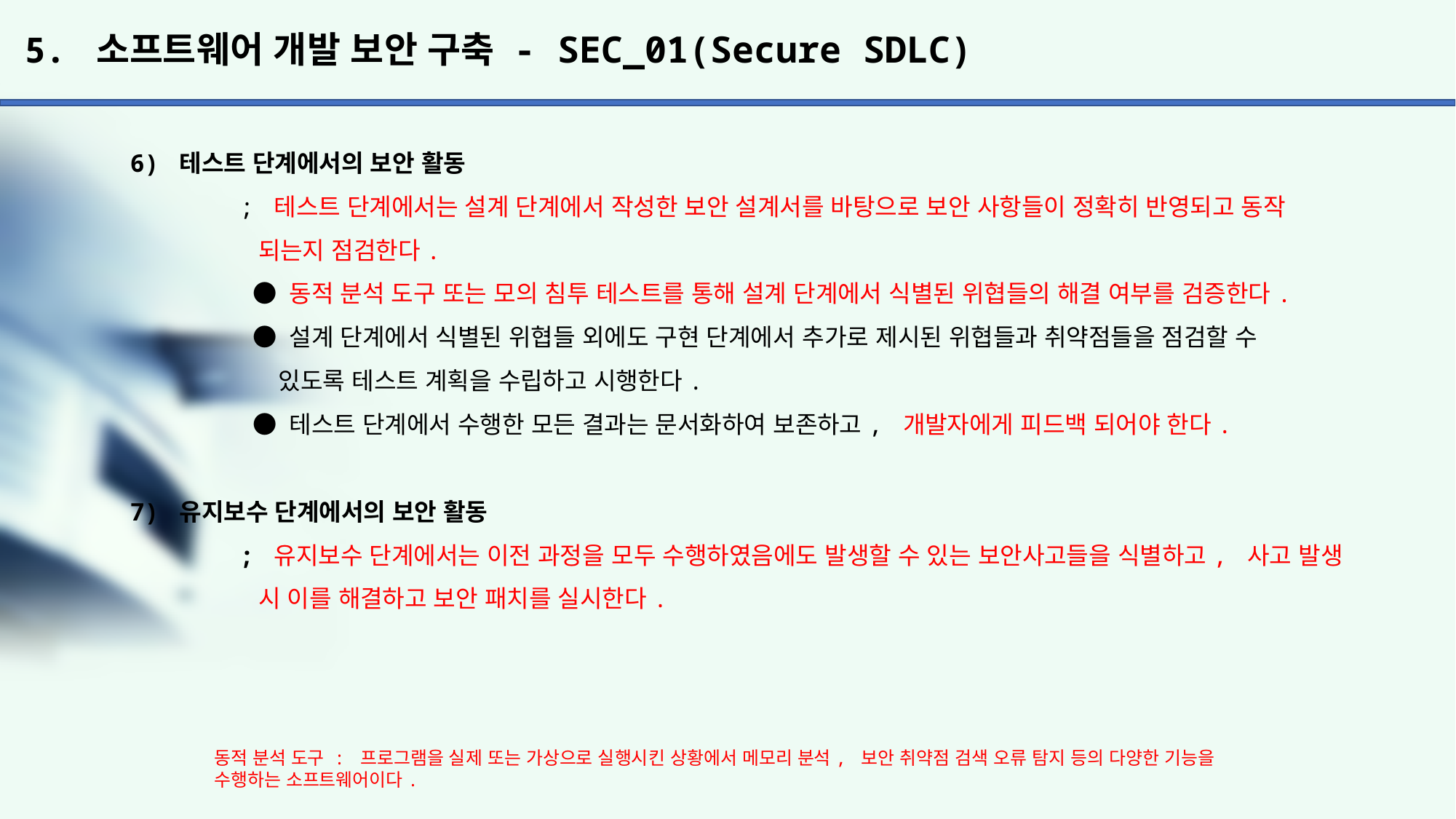

# 5. 소프트웨어 개발 보안 구축 - SEC_01(Secure SDLC)
6) 테스트 단계에서의 보안 활동
	; 테스트 단계에서는 설계 단계에서 작성한 보안 설계서를 바탕으로 보안 사항들이 정확히 반영되고 동작
	  되는지 점검한다.
	  ● 동적 분석 도구 또는 모의 침투 테스트를 통해 설계 단계에서 식별된 위협들의 해결 여부를 검증한다.
	  ● 설계 단계에서 식별된 위협들 외에도 구현 단계에서 추가로 제시된 위협들과 취약점들을 점검할 수
	     있도록 테스트 계획을 수립하고 시행한다.
	  ● 테스트 단계에서 수행한 모든 결과는 문서화하여 보존하고, 개발자에게 피드백 되어야 한다.

7) 유지보수 단계에서의 보안 활동
	; 유지보수 단계에서는 이전 과정을 모두 수행하였음에도 발생할 수 있는 보안사고들을 식별하고, 사고 발생
	  시 이를 해결하고 보안 패치를 실시한다.
동적 분석 도구 : 프로그램을 실제 또는 가상으로 실행시킨 상황에서 메모리 분석, 보안 취약점 검색 오류 탐지 등의 다양한 기능을
수행하는 소프트웨어이다.